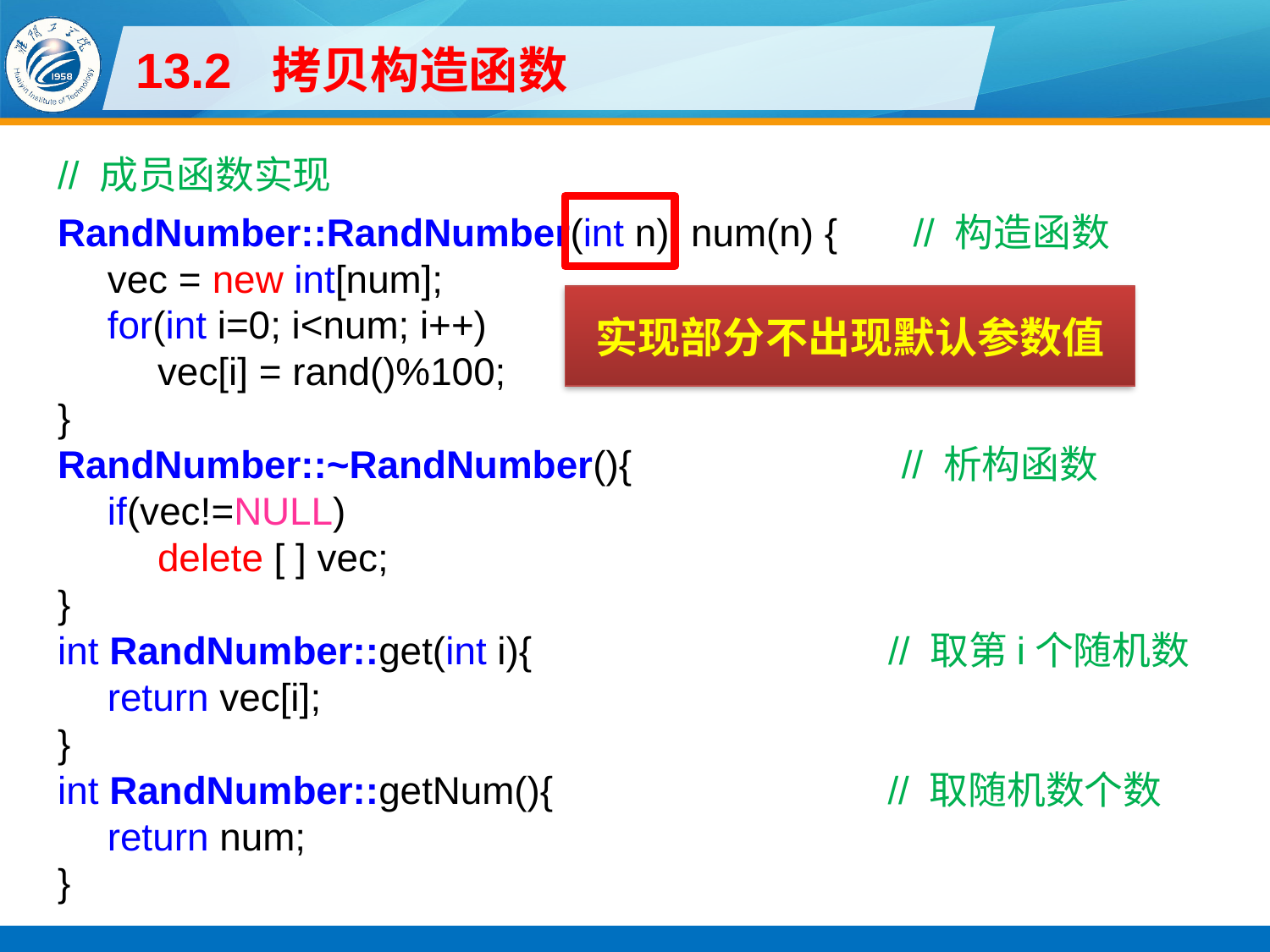

# 13.2  拷贝构造函数
// 成员函数实现
RandNumber::RandNumber(int n): num(n) {       // 构造函数
vec = new int[num];
for(int i=0; i<num; i++)
vec[i] = rand()%100;
}
RandNumber::~RandNumber(){                         // 析构函数
if(vec!=NULL)
delete [ ] vec;
}
int RandNumber::get(int i){                                 // 取第i个随机数
return vec[i];
}
int RandNumber::getNum(){                               // 取随机数个数
return num;
}

实现部分不出现默认参数值